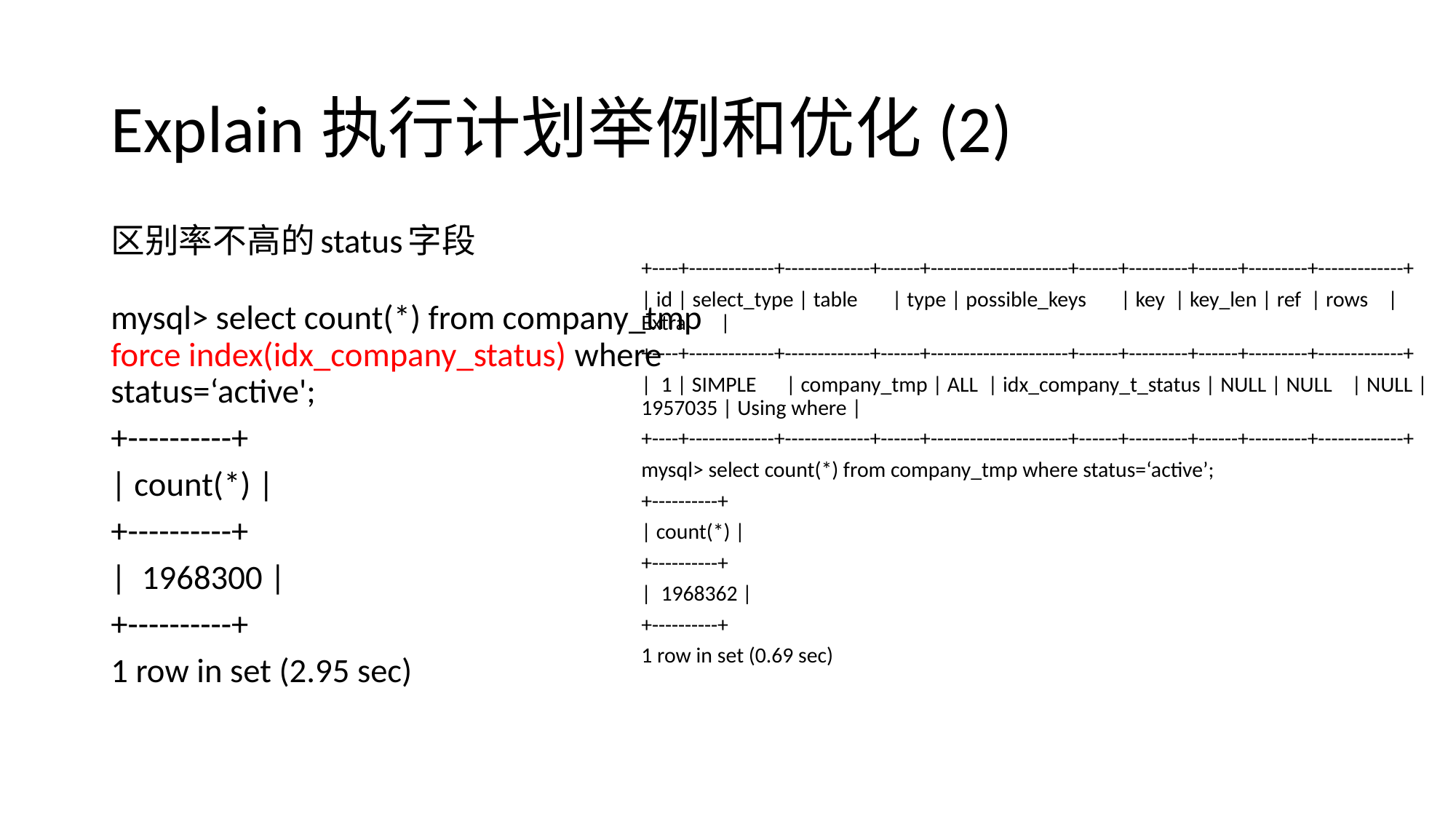

# Explain执行计划举例和优化(2)
区别率不高的status字段
mysql> select count(*) from company_tmp force index(idx_company_status) where status=‘active';
+----------+
| count(*) |
+----------+
|  1968300 |
+----------+
1 row in set (2.95 sec)

+----+-------------+-------------+------+---------------------+------+---------+------+---------+-------------+
| id | select_type | table       | type | possible_keys       | key  | key_len | ref  | rows    | Extra       |
+----+-------------+-------------+------+---------------------+------+---------+------+---------+-------------+
|  1 | SIMPLE      | company_tmp | ALL  | idx_company_t_status | NULL | NULL    | NULL | 1957035 | Using where |
+----+-------------+-------------+------+---------------------+------+---------+------+---------+-------------+
mysql> select count(*) from company_tmp where status=‘active’;
+----------+
| count(*) |
+----------+
|  1968362 |
+----------+
1 row in set (0.69 sec)